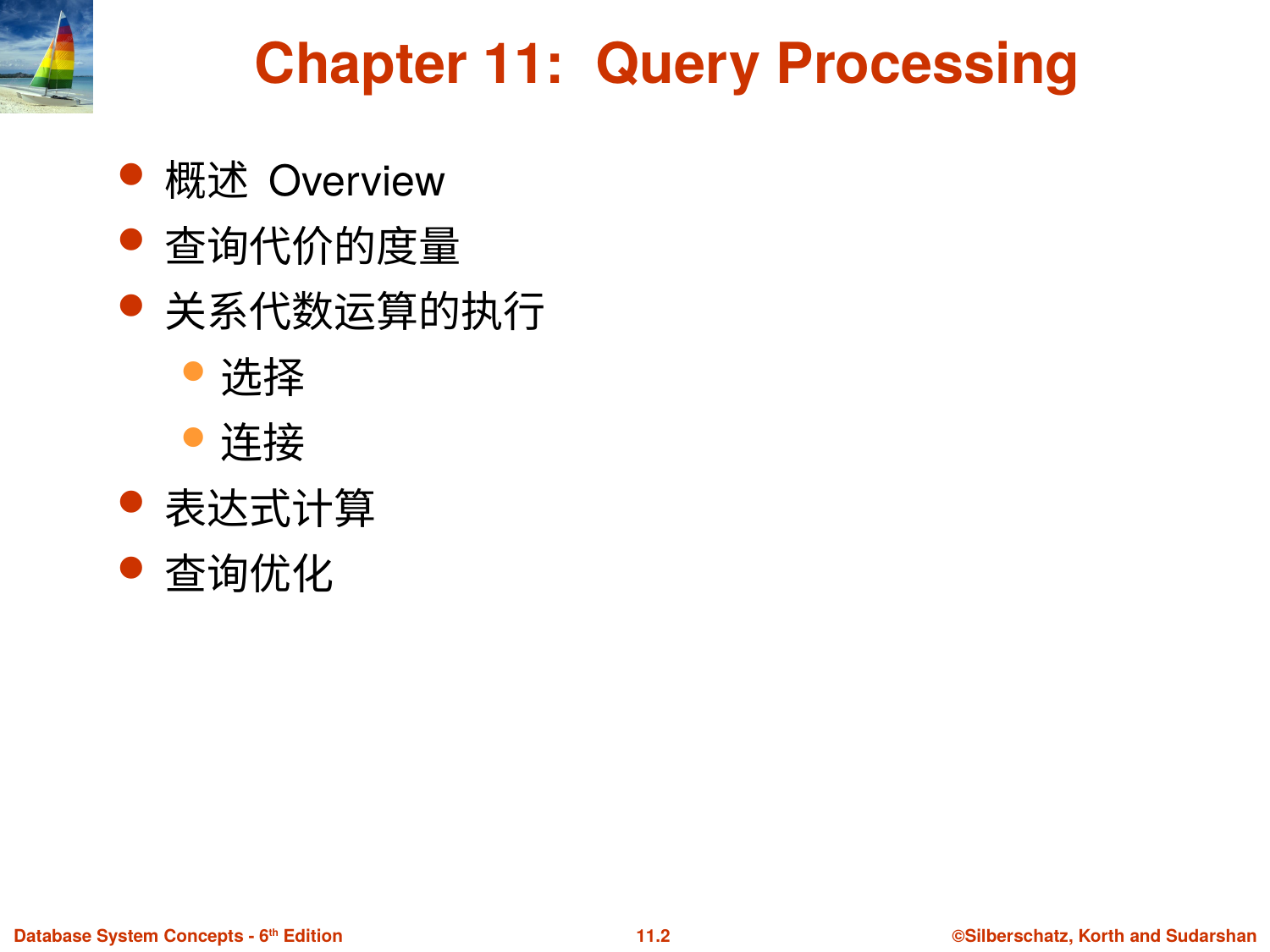

# Chapter 11:  Query Processing
概述 Overview
查询代价的度量
关系代数运算的执行
选择
连接
表达式计算
查询优化